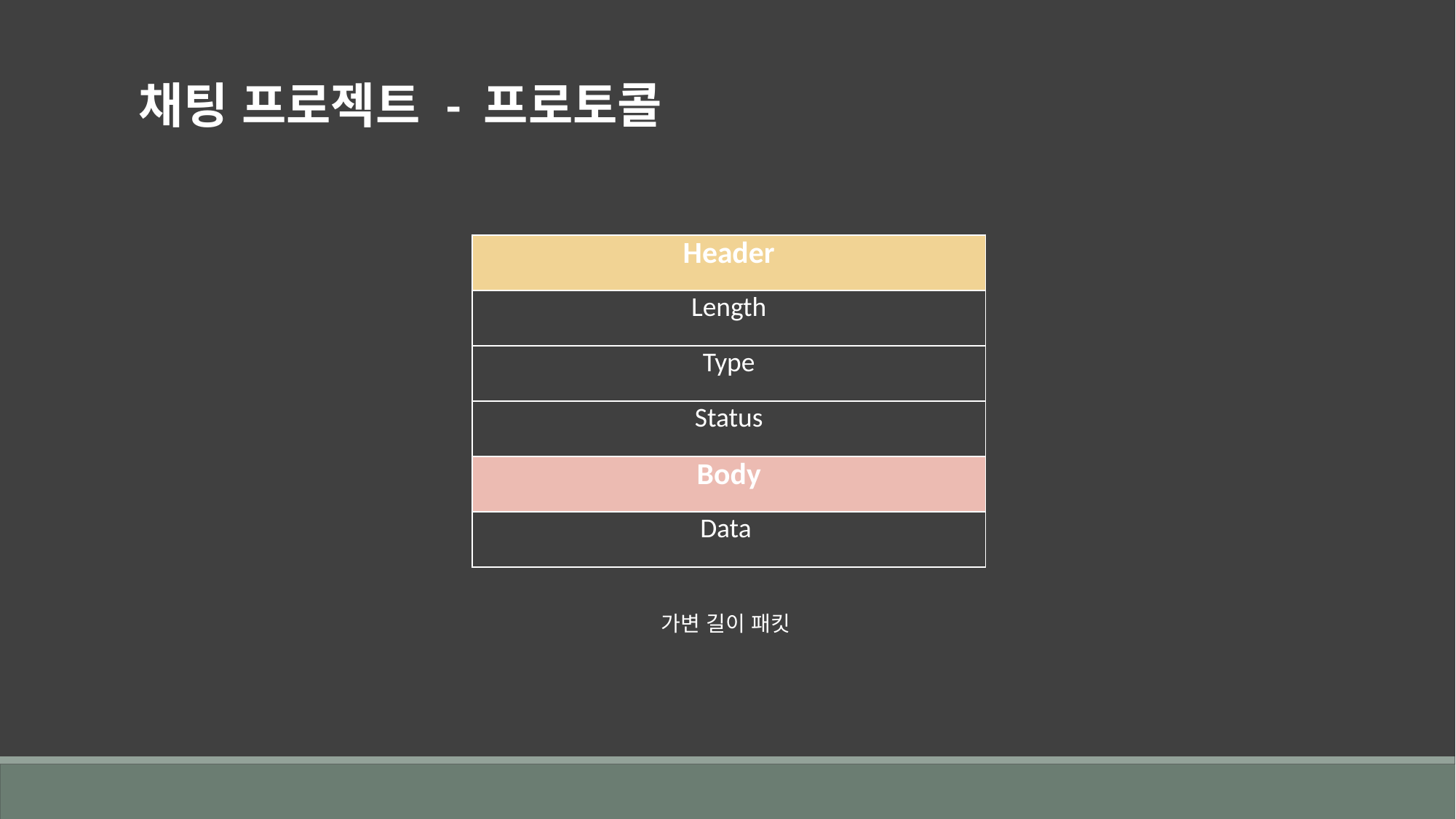

채팅 프로젝트 - 프로토콜
| Header |
| --- |
| Length |
| Type |
| Status |
| Body |
| Data |
가변 길이 패킷